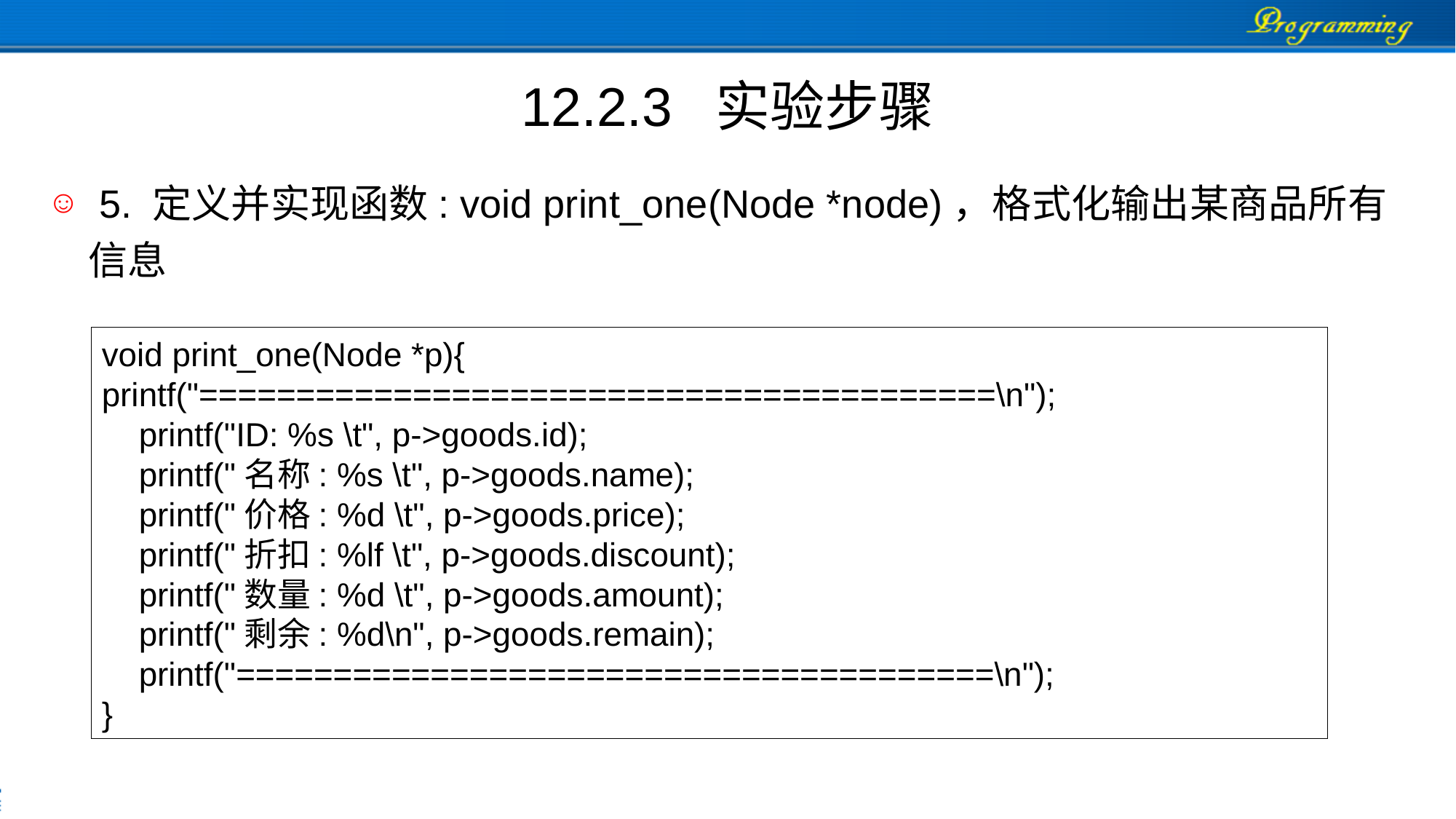

# 12.2.3  实验步骤
 5. 定义并实现函数: void print_one(Node *node)，格式化输出某商品所有信息
void print_one(Node *p){
printf("=========================================\n");
    printf("ID: %s \t", p->goods.id);
    printf("名称: %s \t", p->goods.name);
    printf("价格: %d \t", p->goods.price);
    printf("折扣: %lf \t", p->goods.discount);
    printf("数量: %d \t", p->goods.amount);
    printf("剩余: %d\n", p->goods.remain);
    printf("=======================================\n");
}